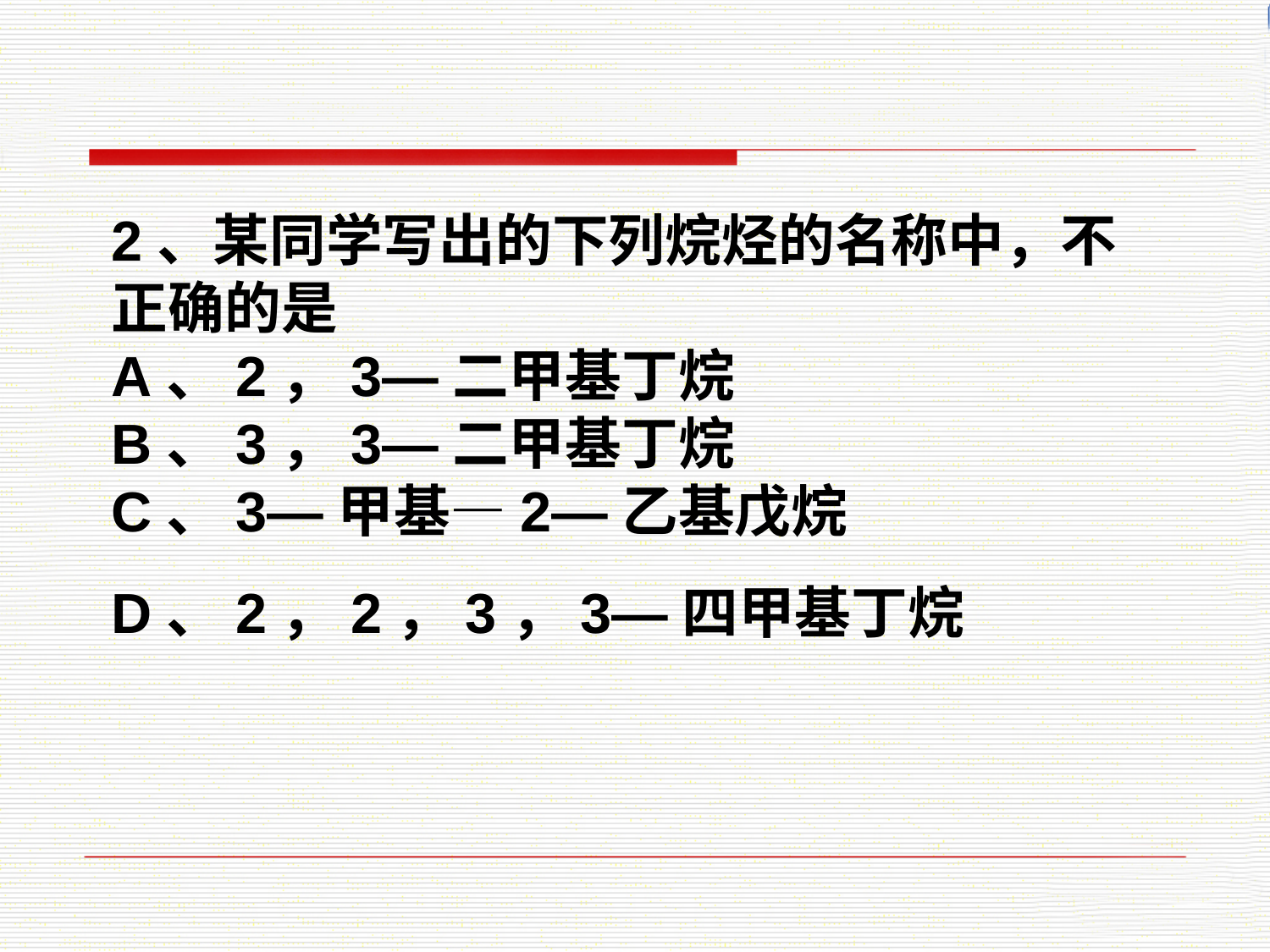

2、某同学写出的下列烷烃的名称中，不正确的是
A、2，3—二甲基丁烷
B、3，3—二甲基丁烷
C、3—甲基—2—乙基戊烷
D、2，2，3，3—四甲基丁烷